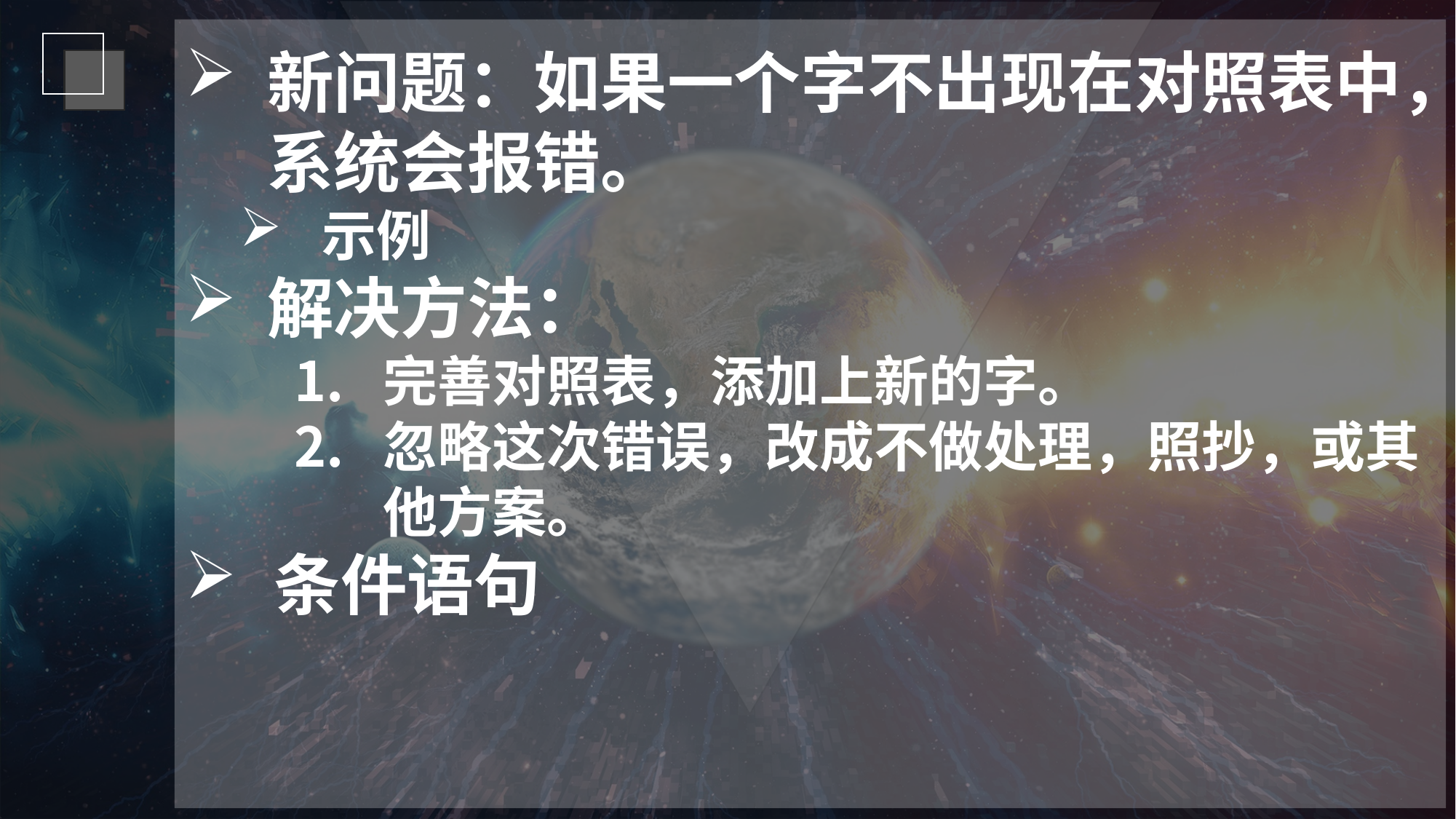

新问题：如果一个字不出现在对照表中，系统会报错。
示例
解决方法：
完善对照表，添加上新的字。
忽略这次错误，改成不做处理，照抄，或其他方案。
条件语句